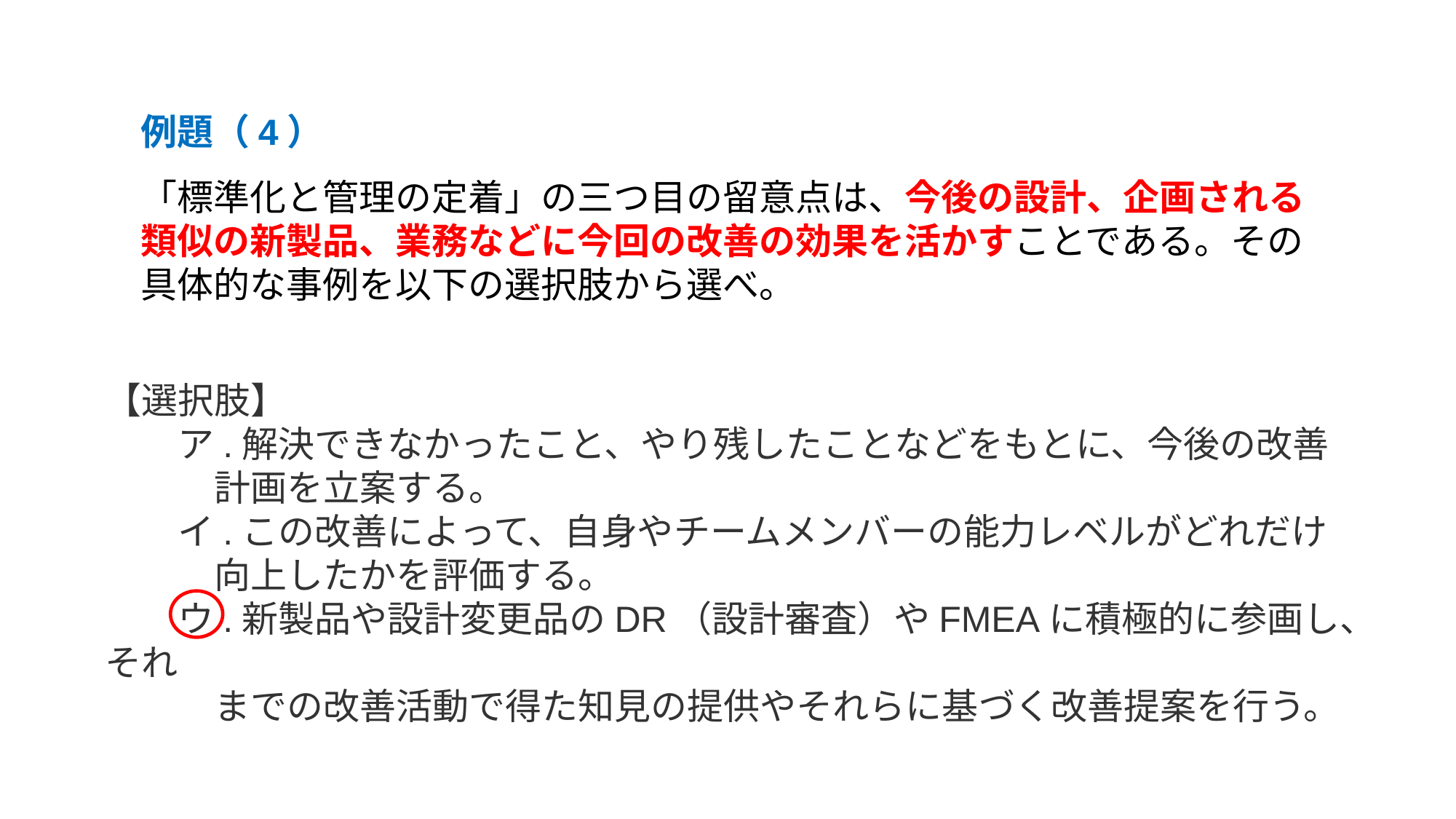

例題（4）

「標準化と管理の定着」の三つ目の留意点は、今後の設計、企画される類似の新製品、業務などに今回の改善の効果を活かすことである。その具体的な事例を以下の選択肢から選べ。
【選択肢】
　　ア.解決できなかったこと、やり残したことなどをもとに、今後の改善
　　　計画を立案する。
　　イ.この改善によって、自身やチームメンバーの能力レベルがどれだけ
　　　向上したかを評価する。
　　ウ.新製品や設計変更品のDR（設計審査）やFMEAに積極的に参画し、それ
　　　までの改善活動で得た知見の提供やそれらに基づく改善提案を行う。